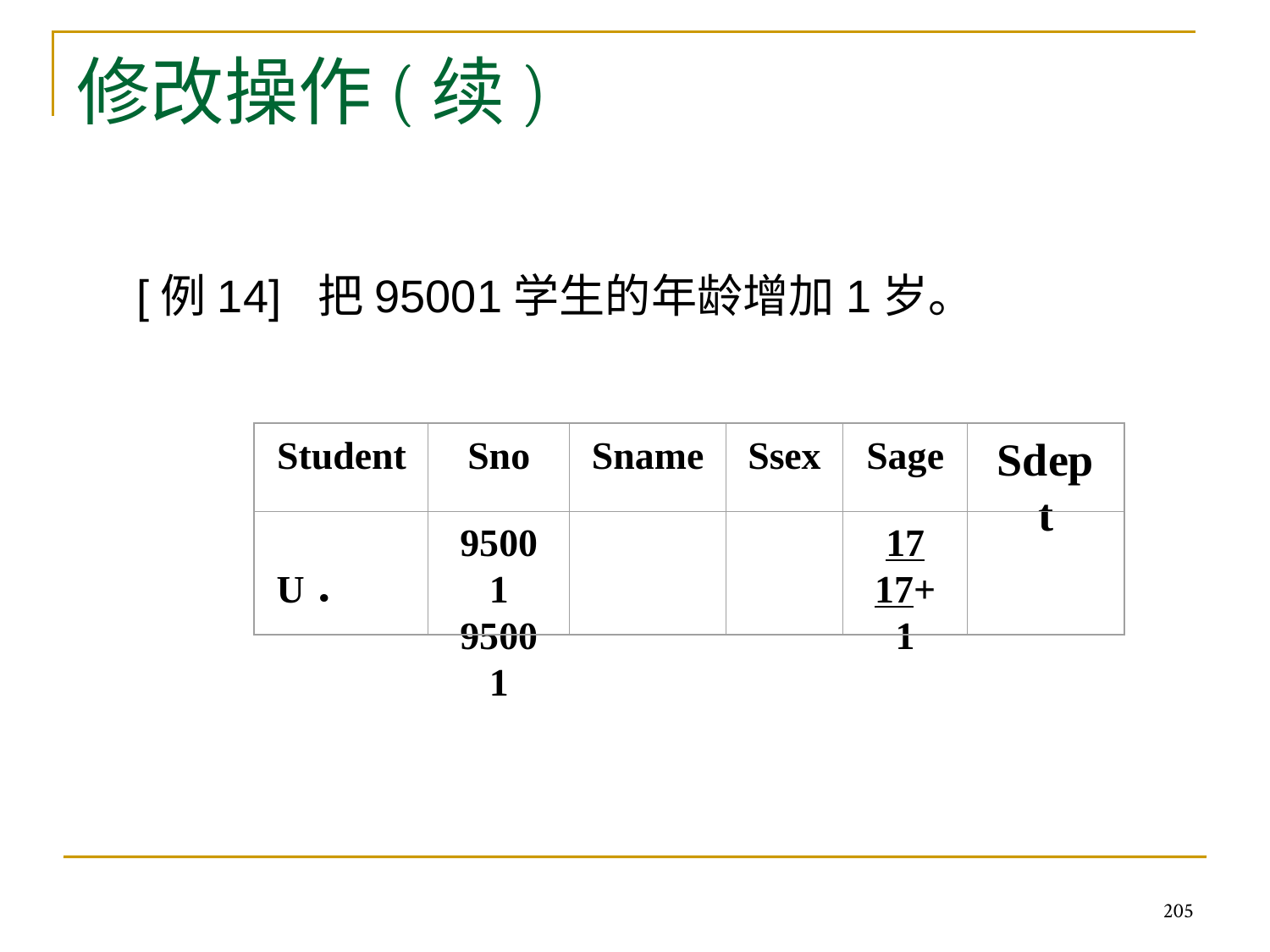

# 修改操作(续)
 [例14]  把95001学生的年龄增加1岁。

Student

Sno

Sname

Ssex

Sage

Sdept

U．

95001
95001

17
17+1

205